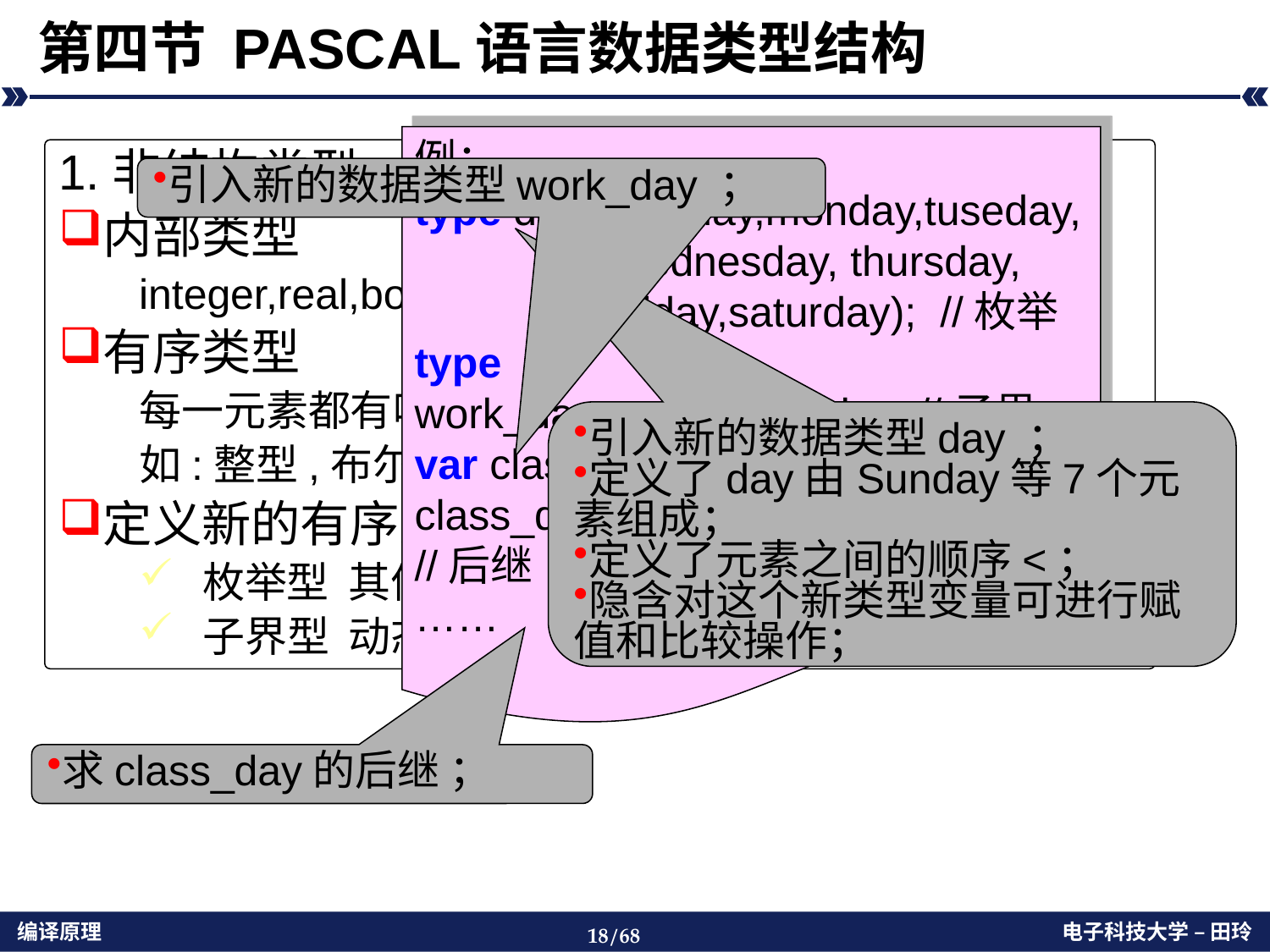

# 第四节 PASCAL语言数据类型结构
例：
type day=(sunday,monday,tuseday,
                 wednesday, thursday,
                 friday,saturday);  //枚举
type work_day=monday..friday; //子界
var class_day:work_day;
class_day:=succ(class_day);	//后继
……

1.非结构类型
内部类型
integer,real,boolean,char
有序类型
每一元素都有唯一的前驱和后继
如:整型,布尔型,字符型
定义新的有序类型的方法
枚举型  其值不能直接读/写
子界型  动态检查范围
引入新的数据类型work_day ；
引入新的数据类型day ；
定义了day由Sunday等7个元素组成；
定义了元素之间的顺序<；
隐含对这个新类型变量可进行赋值和比较操作；
求class_day的后继 ；